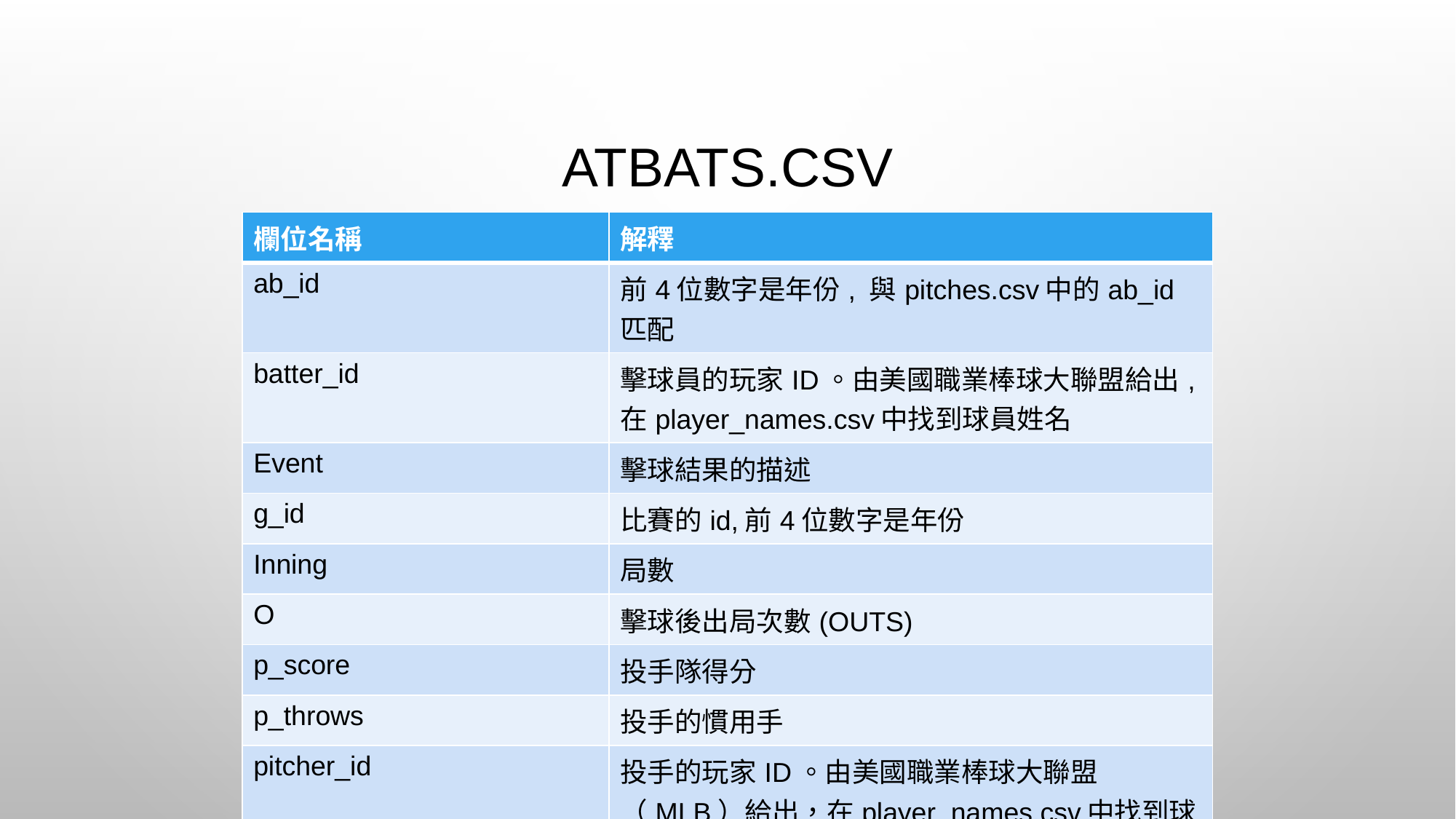

# atbats.csv
| 欄位名稱 | 解釋 |
| --- | --- |
| ab\_id | 前4位數字是年份, 與pitches.csv中的ab\_id匹配 |
| batter\_id | 擊球員的玩家ID。由美國職業棒球大聯盟給出,在player\_names.csv中找到球員姓名 |
| Event | 擊球結果的描述 |
| g\_id | 比賽的id,前4位數字是年份 |
| Inning | 局數 |
| O | 擊球後出局次數(OUTS) |
| p\_score | 投手隊得分 |
| p\_throws | 投手的慣用手 |
| pitcher\_id | 投手的玩家ID。由美國職業棒球大聯盟（MLB）給出，在player\_names.csv中找到球員姓名 |
| Stand | 左打者還是右打者 |